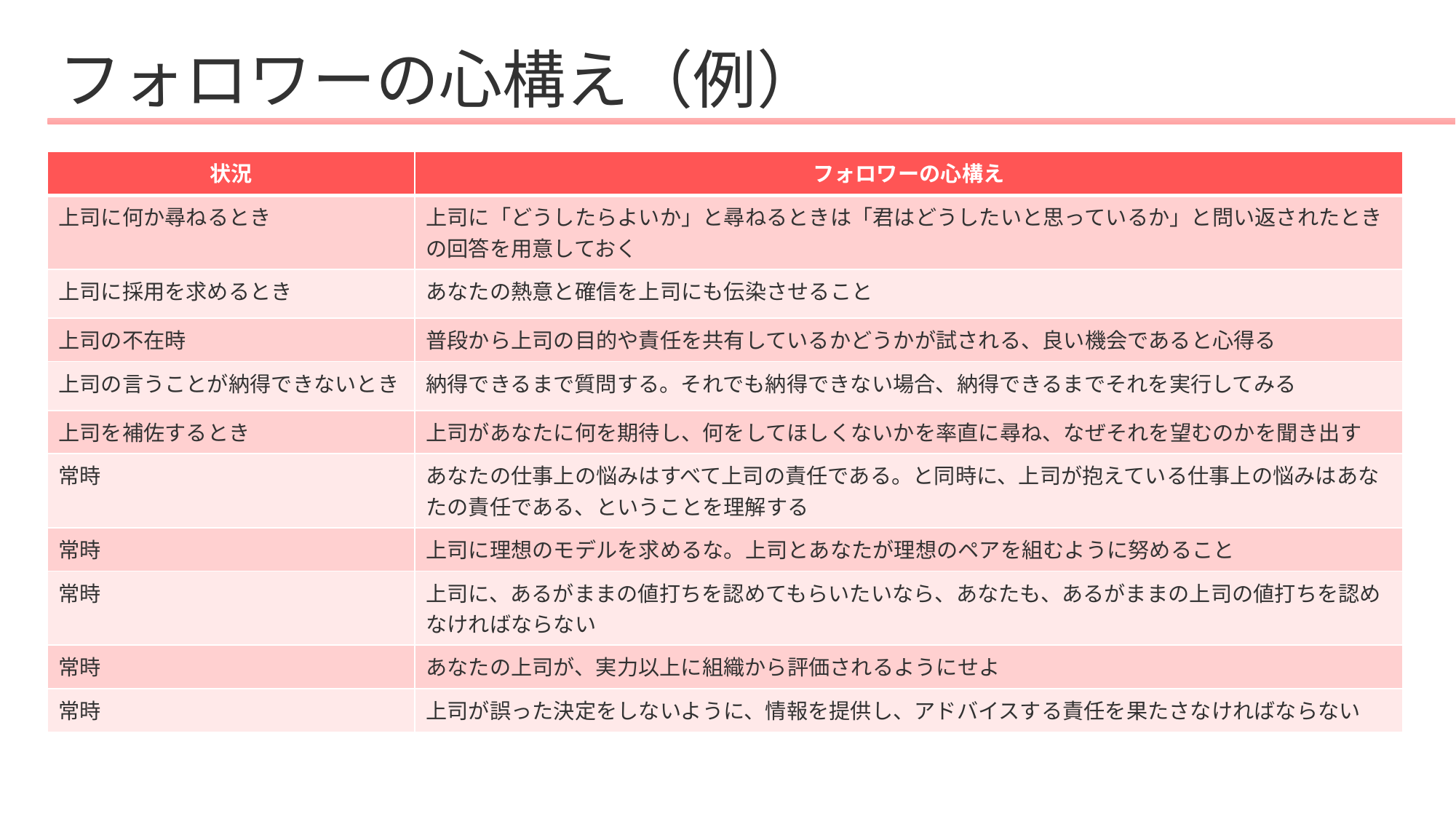

# フォロワーの心構え（例）
| 状況 | フォロワーの心構え |
| --- | --- |
| 上司に何か尋ねるとき | 上司に「どうしたらよいか」と尋ねるときは「君はどうしたいと思っているか」と問い返されたときの回答を用意しておく |
| 上司に採用を求めるとき | あなたの熱意と確信を上司にも伝染させること |
| 上司の不在時 | 普段から上司の目的や責任を共有しているかどうかが試される、良い機会であると心得る |
| 上司の言うことが納得できないとき | 納得できるまで質問する。それでも納得できない場合、納得できるまでそれを実行してみる |
| 上司を補佐するとき | 上司があなたに何を期待し、何をしてほしくないかを率直に尋ね、なぜそれを望むのかを聞き出す |
| 常時 | あなたの仕事上の悩みはすべて上司の責任である。と同時に、上司が抱えている仕事上の悩みはあなたの責任である、ということを理解する |
| 常時 | 上司に理想のモデルを求めるな。上司とあなたが理想のペアを組むように努めること |
| 常時 | 上司に、あるがままの値打ちを認めてもらいたいなら、あなたも、あるがままの上司の値打ちを認めなければならない |
| 常時 | あなたの上司が、実力以上に組織から評価されるようにせよ |
| 常時 | 上司が誤った決定をしないように、情報を提供し、アドバイスする責任を果たさなければならない |
103